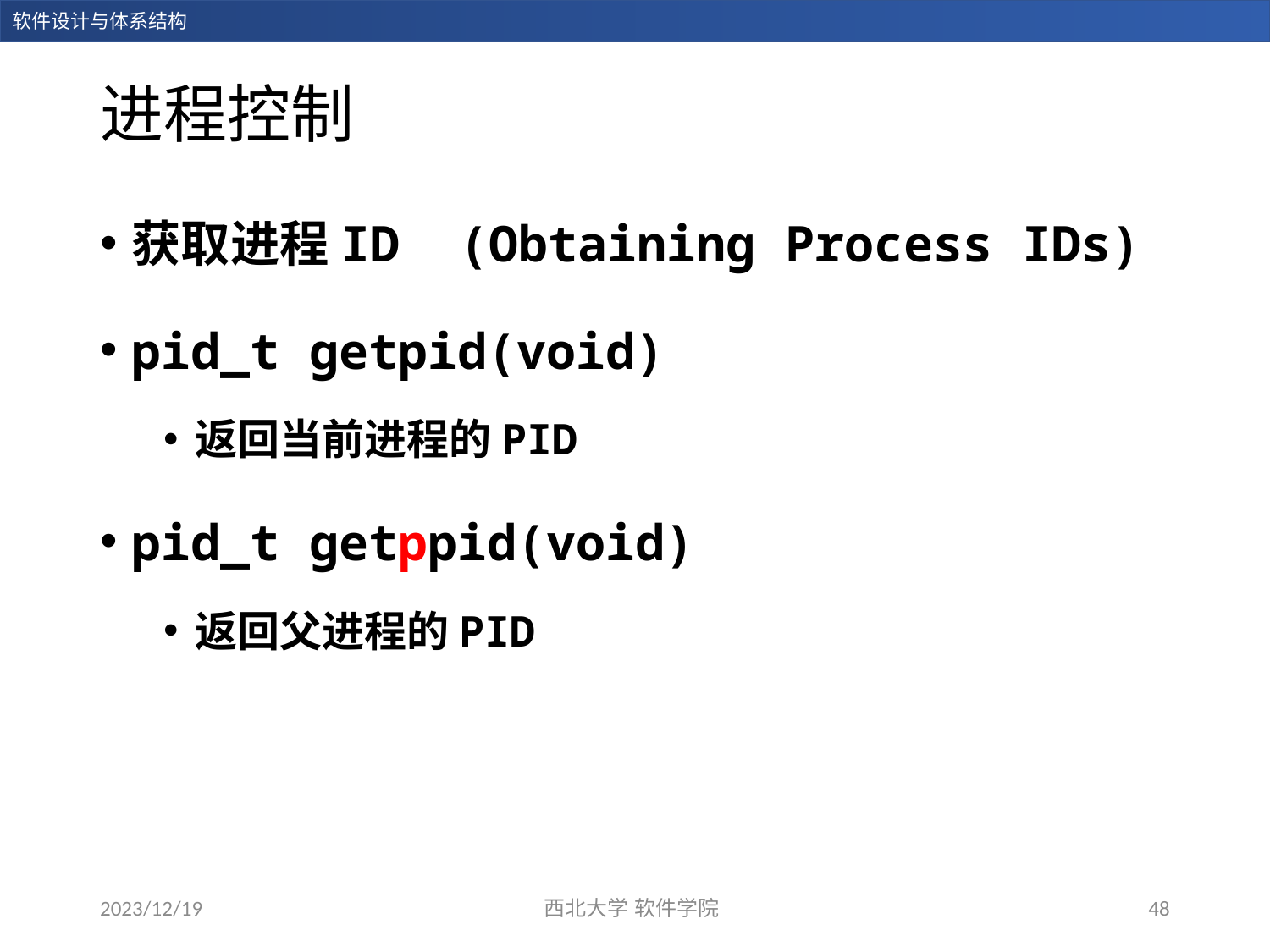

# 进程控制
获取进程ID  (Obtaining Process IDs)
pid_t getpid(void)
返回当前进程的PID
pid_t getppid(void)
返回父进程的PID

2023/12/19
西北大学 软件学院
48